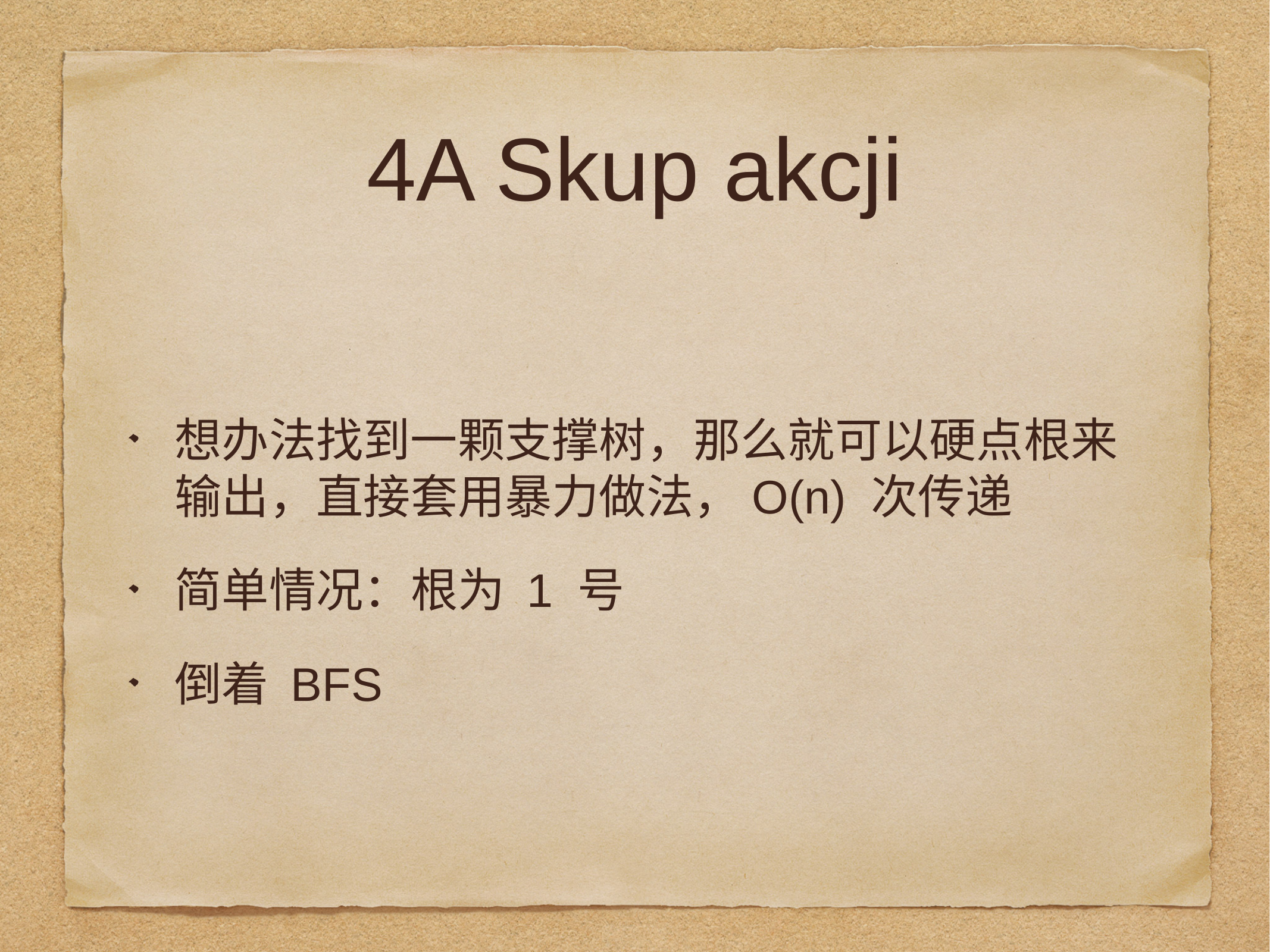

# 4A Skup akcji
想办法找到一颗支撑树，那么就可以硬点根来输出，直接套用暴力做法，O(n) 次传递
简单情况：根为 1 号
倒着 BFS